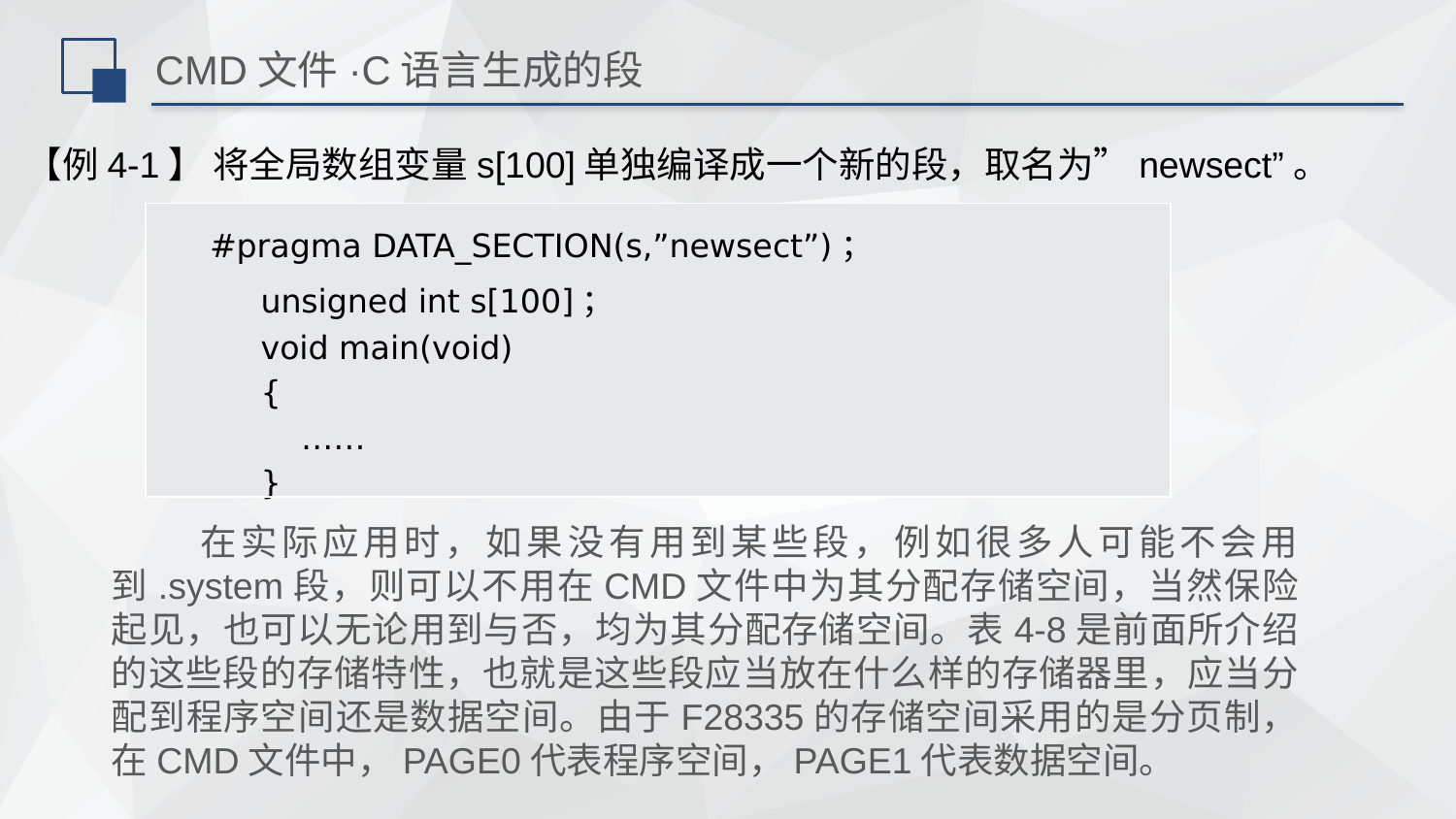

# CMD文件·C语言生成的段
【例4-1】 将全局数组变量s[100]单独编译成一个新的段，取名为”newsect”。
| #pragma DATA\_SECTION(s,”newsect”)； unsigned int s[100]； void main(void) { …… } |
| --- |
      在实际应用时，如果没有用到某些段，例如很多人可能不会用到.system段，则可以不用在CMD文件中为其分配存储空间，当然保险起见，也可以无论用到与否，均为其分配存储空间。表4-8是前面所介绍的这些段的存储特性，也就是这些段应当放在什么样的存储器里，应当分配到程序空间还是数据空间。由于F28335的存储空间采用的是分页制，在CMD文件中，PAGE0代表程序空间，PAGE1代表数据空间。